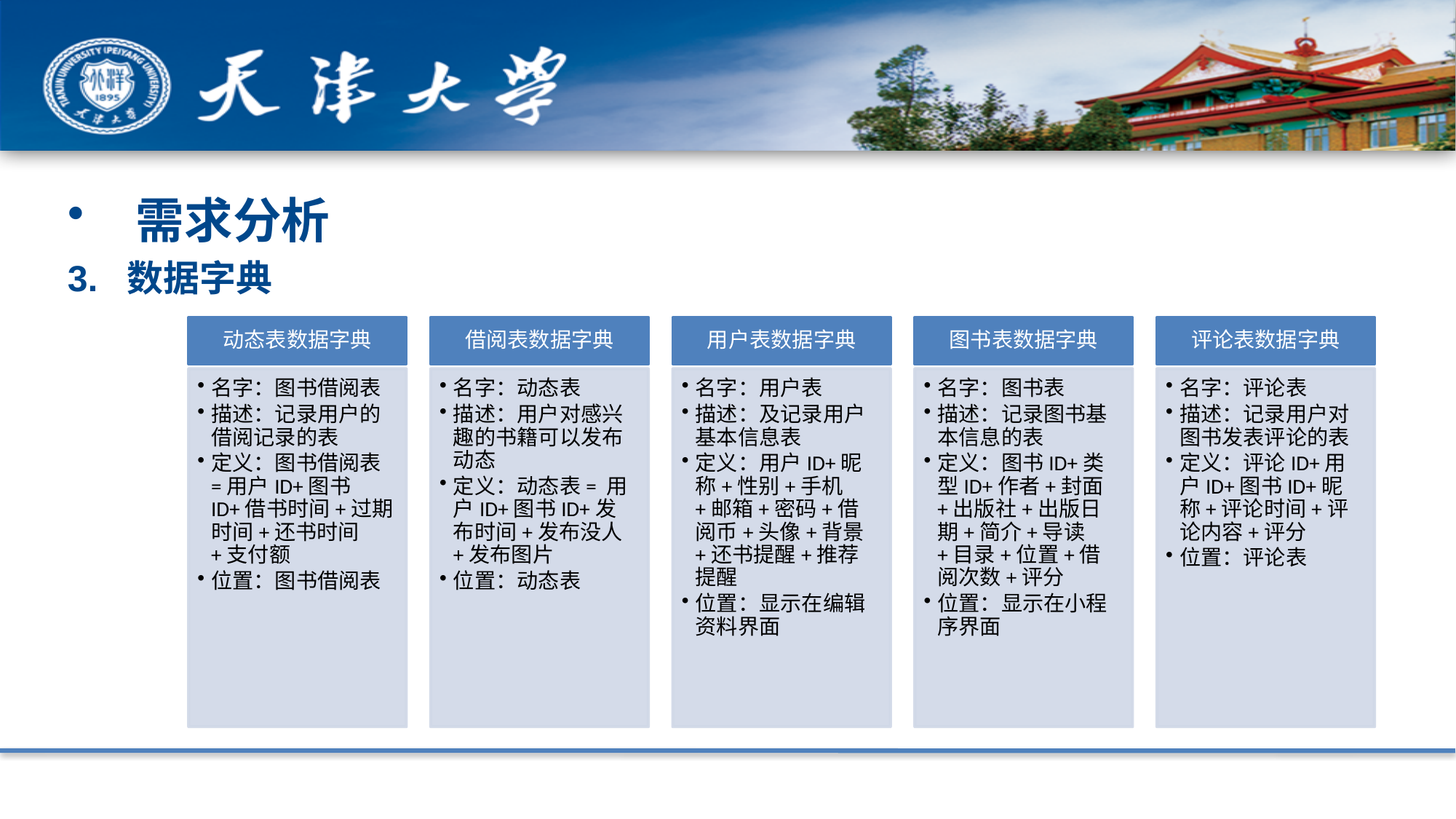

需求分析
3.  数据字典
动态表数据字典
名字：图书借阅表
描述：记录用户的借阅记录的表
定义：图书借阅表=用户ID+图书ID+借书时间+过期时间+还书时间+支付额
位置：图书借阅表
借阅表数据字典
名字：动态表
描述：用户对感兴趣的书籍可以发布动态
定义：动态表= 用户ID+图书ID+发布时间+发布没人+发布图片
位置：动态表
用户表数据字典
名字：用户表
描述：及记录用户基本信息表
定义：用户ID+昵称+性别+手机+邮箱+密码+借阅币+头像+背景+还书提醒+推荐提醒
位置：显示在编辑资料界面
图书表数据字典
名字：图书表
描述：记录图书基本信息的表
定义：图书ID+类型ID+作者+封面+出版社+出版日期+简介+导读+目录+位置+借阅次数+评分
位置：显示在小程序界面
评论表数据字典
名字：评论表
描述：记录用户对图书发表评论的表
定义：评论ID+用户ID+图书ID+昵称+评论时间+评论内容+评分
位置：评论表